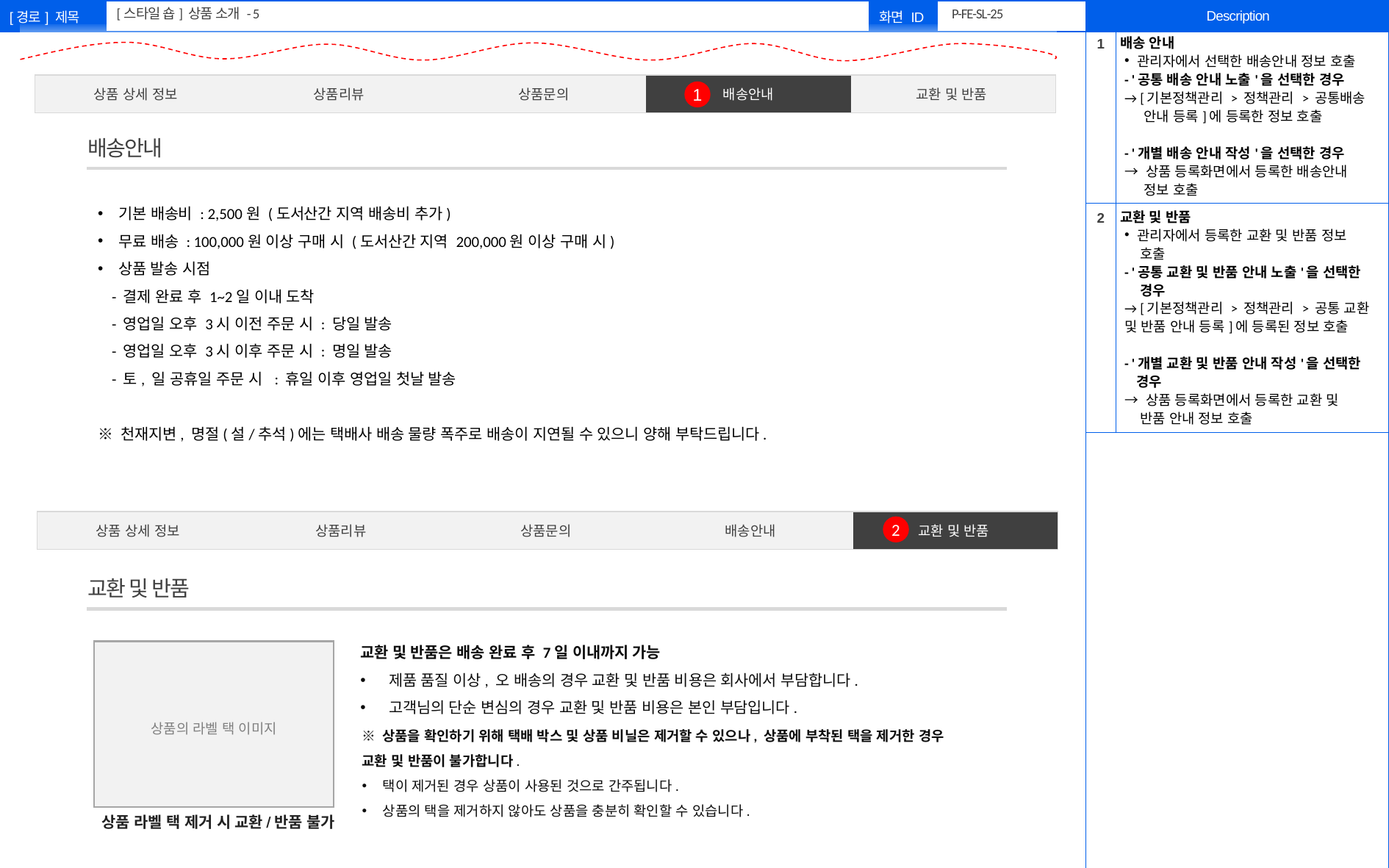

[스타일 숍] 상품 소개 - 5
# P-FE-SL-25

| 1 | 배송 안내 관리자에서 선택한 배송안내 정보 호출 - '공통 배송 안내 노출'을 선택한 경우 → [기본정책관리 > 정책관리 > 공통배송 안내 등록]에 등록한 정보 호출 - '개별 배송 안내 작성'을 선택한 경우 → 상품 등록화면에서 등록한 배송안내 정보 호출 |
| --- | --- |
| 2 | 교환 및 반품 관리자에서 등록한 교환 및 반품 정보 호출 - '공통 교환 및 반품 안내 노출'을 선택한 경우 → [기본정책관리 > 정책관리 > 공통 교환 및 반품 안내 등록]에 등록된 정보 호출 - '개별 교환 및 반품 안내 작성'을 선택한 경우 → 상품 등록화면에서 등록한 교환 및 반품 안내 정보 호출 |
|  |  |
| 상품 상세 정보 | 상품리뷰 | 상품문의 | 배송안내 | 교환 및 반품 |
| --- | --- | --- | --- | --- |
1
배송안내
기본 배송비 : 2,500원 (도서산간 지역 배송비 추가)
무료 배송 : 100,000원 이상 구매 시 (도서산간 지역 200,000원 이상 구매 시)
상품 발송 시점
    - 결제 완료 후 1~2일 이내 도착
    - 영업일 오후 3시 이전 주문 시 : 당일 발송
    - 영업일 오후 3시 이후 주문 시 : 명일 발송
    - 토, 일 공휴일 주문 시  : 휴일 이후 영업일 첫날 발송

※ 천재지변, 명절(설/추석)에는 택배사 배송 물량 폭주로 배송이 지연될 수 있으니 양해 부탁드립니다.
| 상품 상세 정보 | 상품리뷰 | 상품문의 | 배송안내 | 교환 및 반품 |
| --- | --- | --- | --- | --- |
2
교환 및 반품
교환 및 반품은 배송 완료 후 7일 이내까지 가능
 제품 품질 이상, 오 배송의 경우 교환 및 반품 비용은 회사에서 부담합니다.
 고객님의 단순 변심의 경우 교환 및 반품 비용은 본인 부담입니다.
상품의 라벨 택 이미지
※ 상품을 확인하기 위해 택배 박스 및 상품 비닐은 제거할 수 있으나, 상품에 부착된 택을 제거한 경우
교환 및 반품이 불가합니다.
택이 제거된 경우 상품이 사용된 것으로 간주됩니다.
상품의 택을 제거하지 않아도 상품을 충분히 확인할 수 있습니다.
상품 라벨 택 제거 시 교환/반품 불가